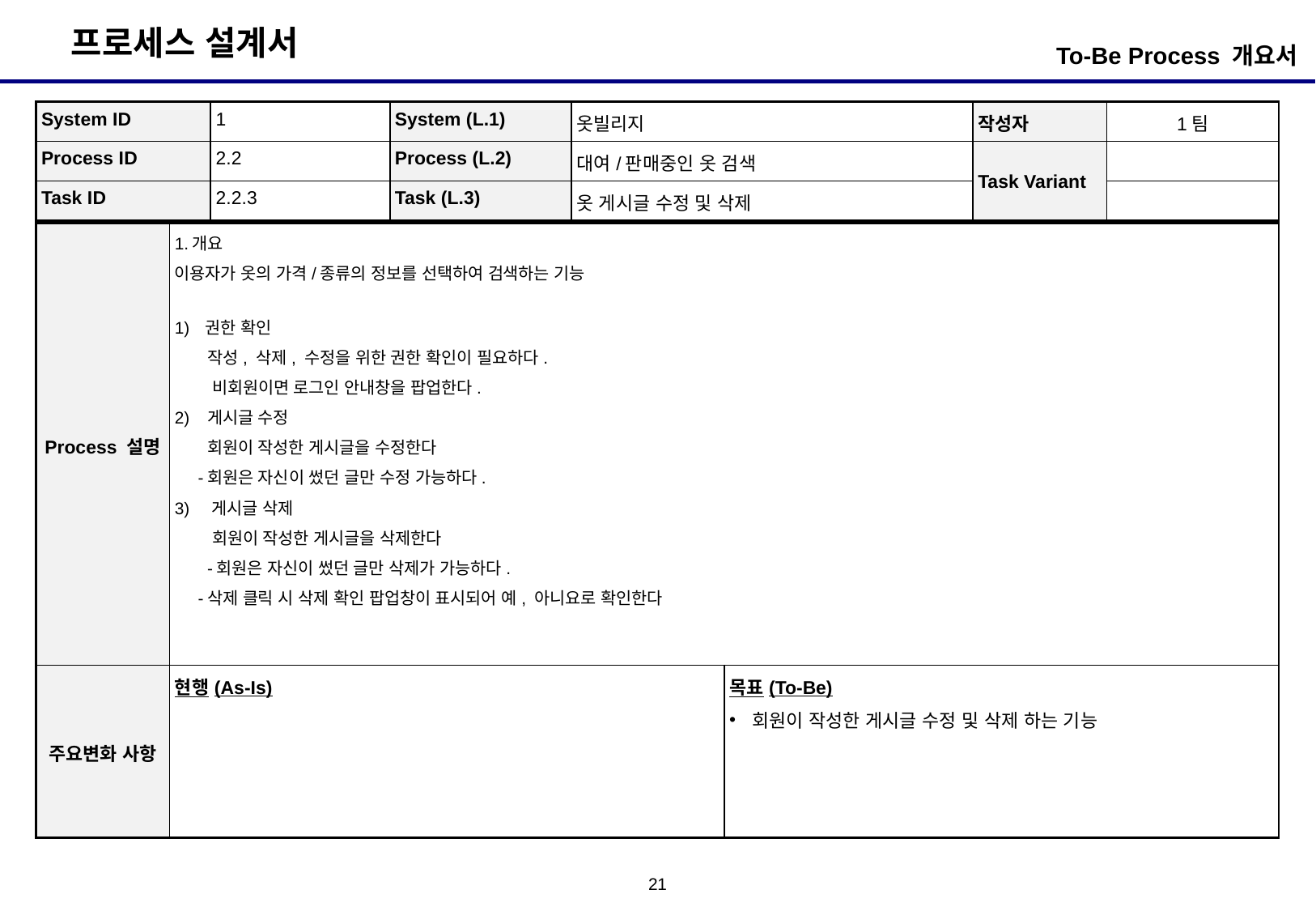

To-Be Process 개요서
| System ID | 1 | System (L.1) | 옷빌리지 | 작성자 | 1팀 |
| --- | --- | --- | --- | --- | --- |
| Process ID | 2.2 | Process (L.2) | 대여/판매중인 옷 검색 | Task Variant |  |
| Task ID | 2.2.3 | Task (L.3) | 옷 게시글 수정 및 삭제 |  |  |
| Process 설명 | 1.개요 이용자가 옷의 가격/종류의 정보를 선택하여 검색하는 기능 권한 확인 작성, 삭제, 수정을 위한 권한 확인이 필요하다. 비회원이면 로그인 안내창을 팝업한다. 2) 게시글 수정 회원이 작성한 게시글을 수정한다 -회원은 자신이 썼던 글만 수정 가능하다. 3) 게시글 삭제 회원이 작성한 게시글을 삭제한다 -회원은 자신이 썼던 글만 삭제가 가능하다. -삭제 클릭 시 삭제 확인 팝업창이 표시되어 예, 아니요로 확인한다 |  |
| --- | --- | --- |
| 주요변화 사항 | 현행(As-Is) | 목표(To-Be) 회원이 작성한 게시글 수정 및 삭제 하는 기능 |